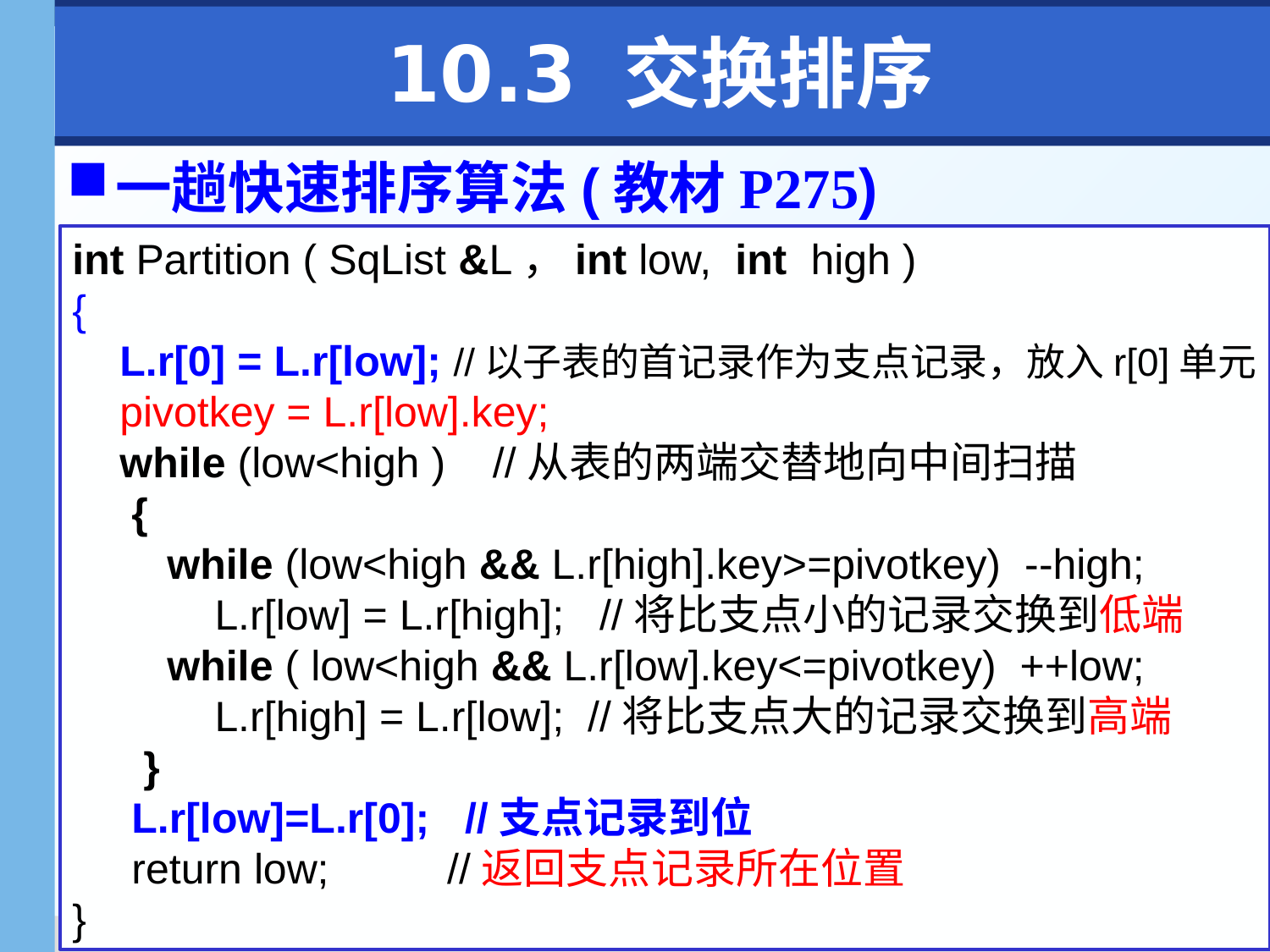

# 10.3 交换排序
一趟快速排序算法(教材P275)

int Partition ( SqList &L，int low,  int  high )
{
    L.r[0] = L.r[low]; //以子表的首记录作为支点记录，放入r[0]单元
    pivotkey = L.r[low].key;
    while (low<high )    //从表的两端交替地向中间扫描
     {
        while (low<high && L.r[high].key>=pivotkey)  --high;
            L.r[low] = L.r[high];   //将比支点小的记录交换到低端
        while ( low<high && L.r[low].key<=pivotkey)  ++low;
            L.r[high] = L.r[low];  //将比支点大的记录交换到高端
      }
     L.r[low]=L.r[0];   //支点记录到位
     return low;          //返回支点记录所在位置
}